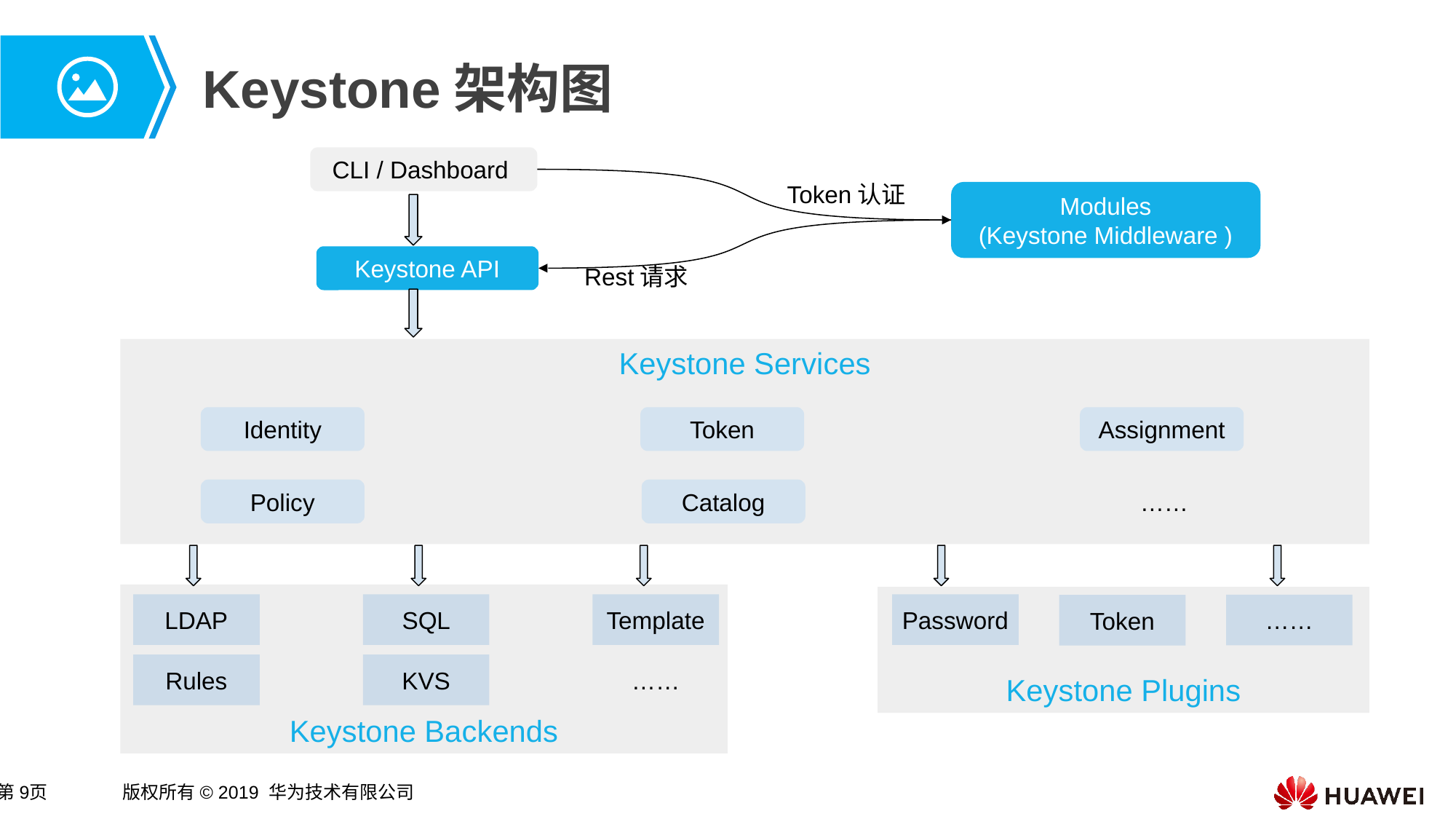

# Keystone架构图
CLI / Dashboard
Token认证
Modules
(Keystone Middleware )

Keystone API
Rest请求

Keystone Services
Identity
Token
Assignment
Policy
Catalog
……

LDAP
SQL
Template
Password
……
Token
Keystone Backends
Keystone Plugins
Rules
KVS
……